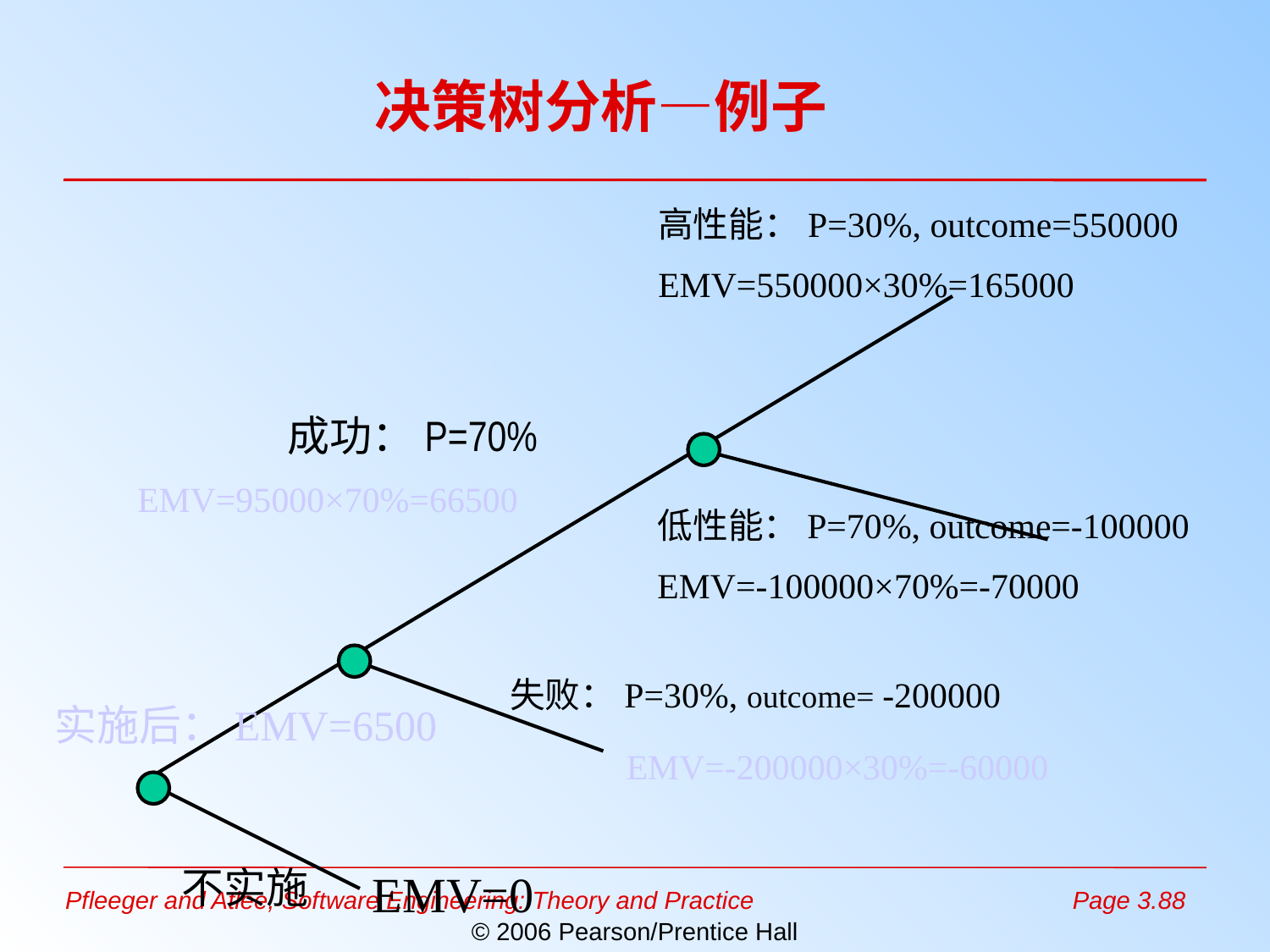

决策树分析—例子
高性能：P=30%, outcome=550000
EMV=550000×30%=165000

成功：P=70%

EMV=95000×70%=66500
低性能：P=70%, outcome=-100000
EMV=-100000×70%=-70000

失败：P=30%, outcome= -200000
实施后：EMV=6500
EMV=-200000×30%=-60000

不实施
EMV=0